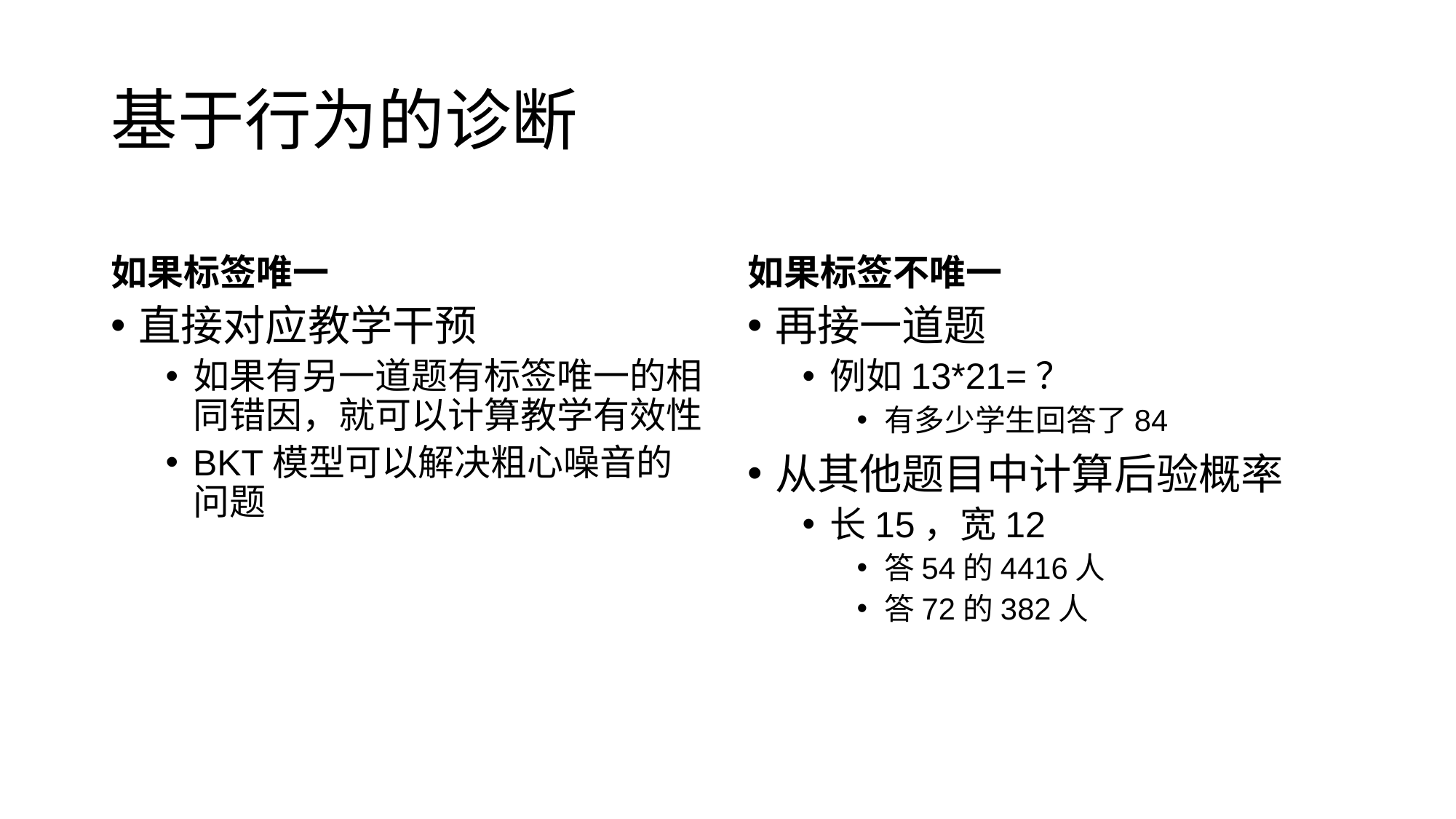

# 基于行为的诊断
如果标签唯一
如果标签不唯一
直接对应教学干预
如果有另一道题有标签唯一的相同错因，就可以计算教学有效性
BKT模型可以解决粗心噪音的问题

再接一道题
例如13*21=？
有多少学生回答了84
从其他题目中计算后验概率
长15，宽12
答54的4416人
答72的382人